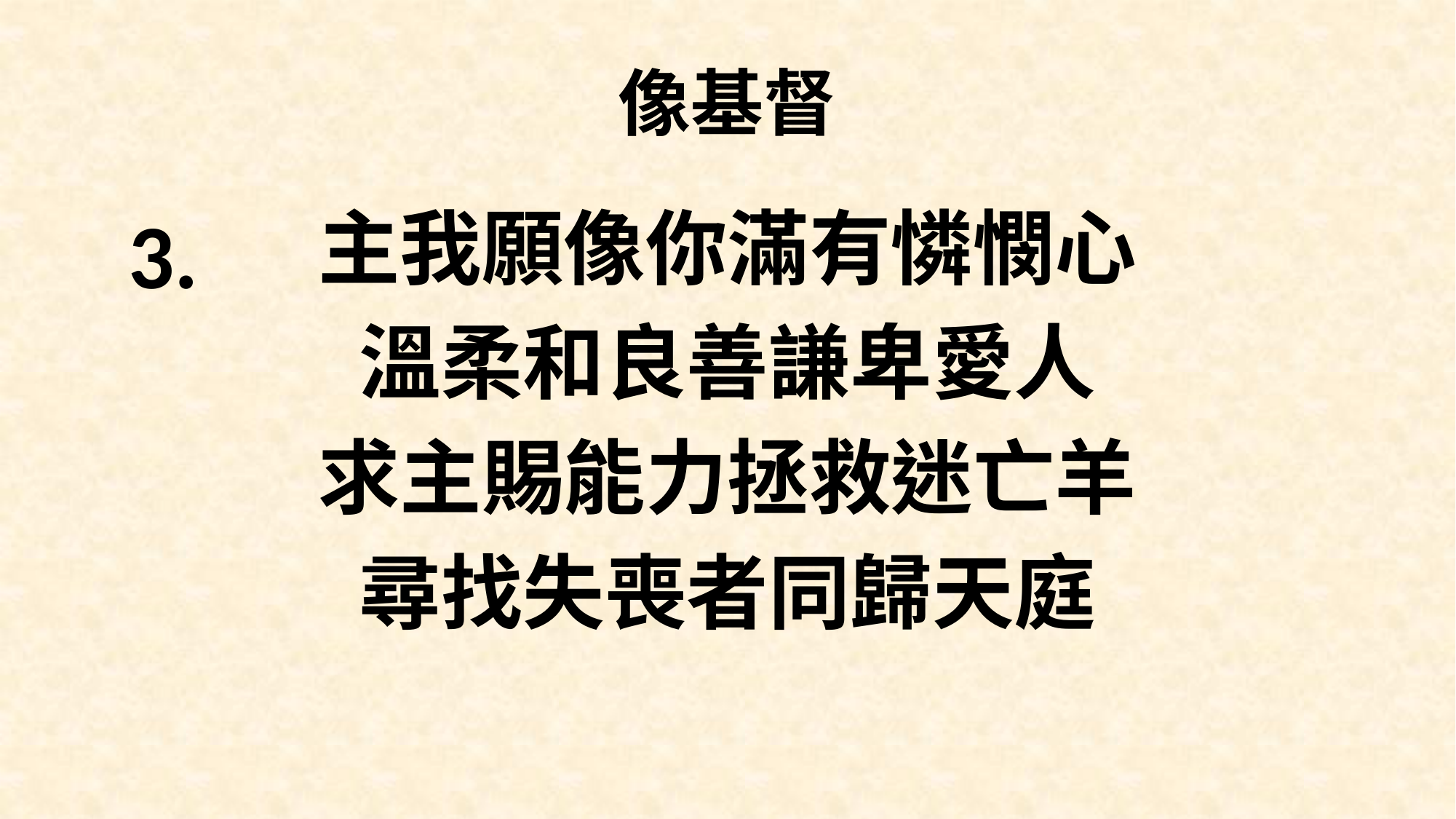

# 像基督
主我願像你滿有憐憫心
溫柔和良善謙卑愛人
求主賜能力拯救迷亡羊
尋找失喪者同歸天庭
3.